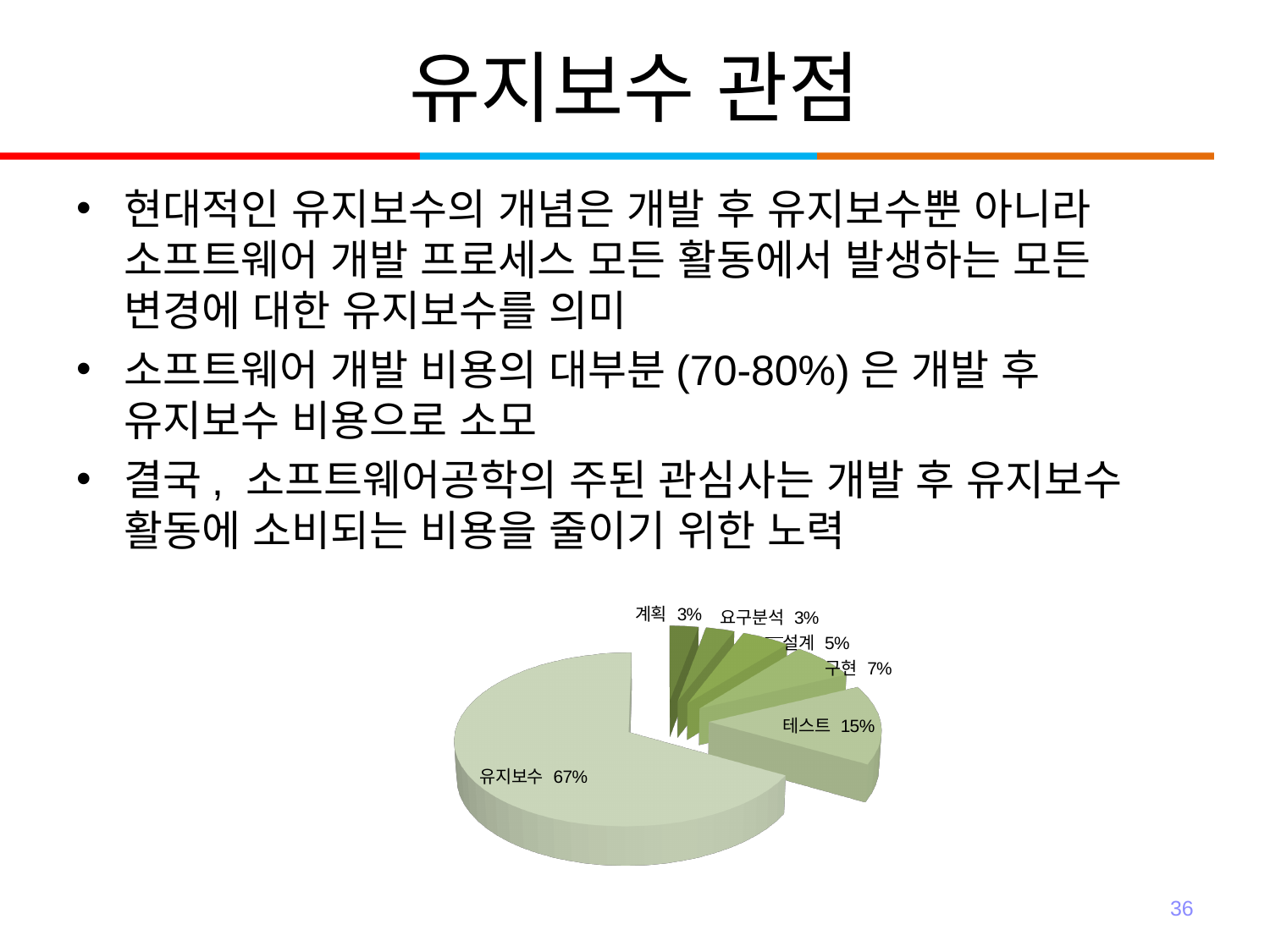

# 유지보수 관점
현대적인 유지보수의 개념은 개발 후 유지보수뿐 아니라 소프트웨어 개발 프로세스 모든 활동에서 발생하는 모든 변경에 대한 유지보수를 의미
소프트웨어 개발 비용의 대부분(70-80%)은 개발 후 유지보수 비용으로 소모
결국, 소프트웨어공학의 주된 관심사는 개발 후 유지보수 활동에 소비되는 비용을 줄이기 위한 노력

[unsupported chart]

36